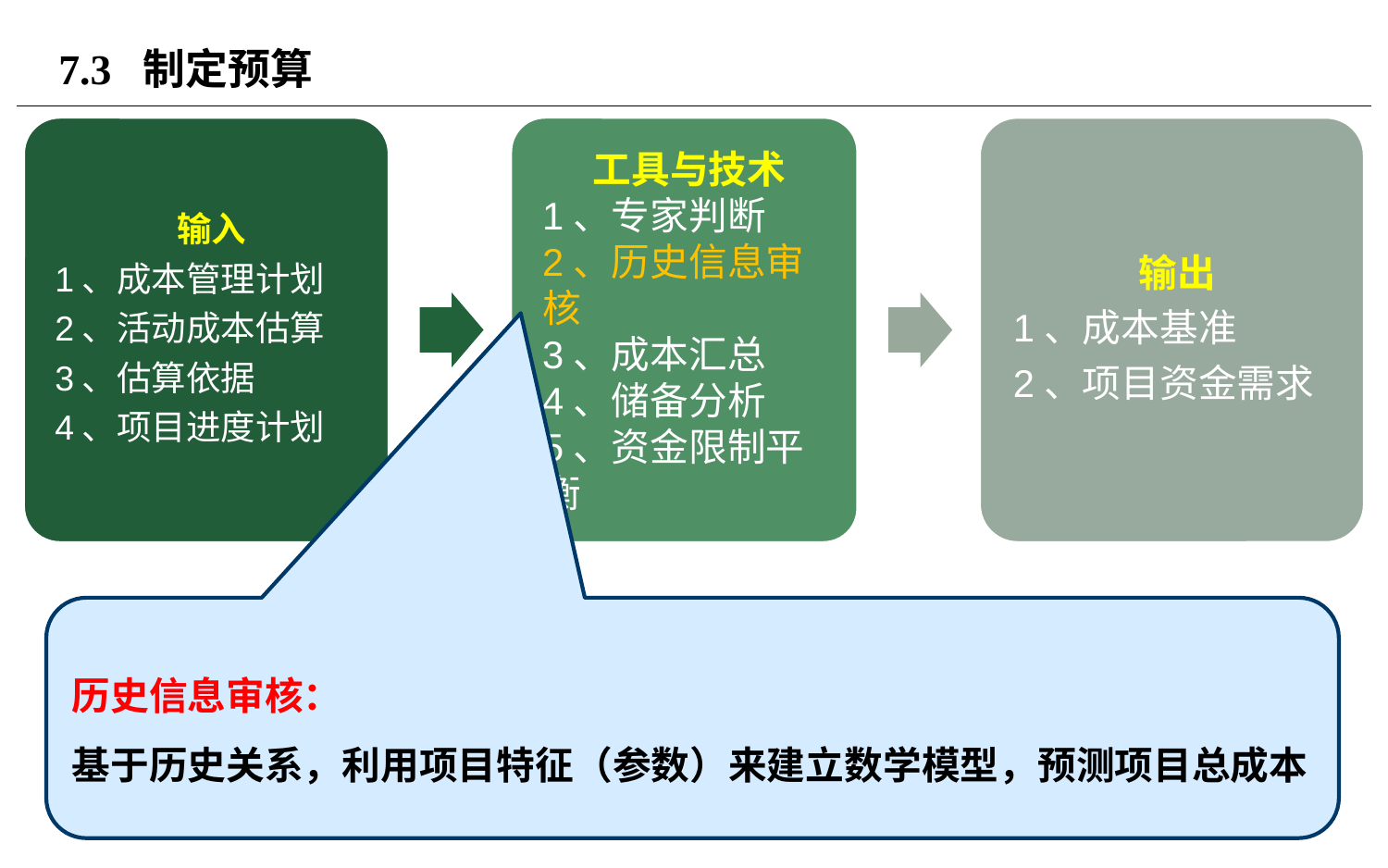

# 7.3  制定预算
输入
1、成本管理计划
2、活动成本估算
3、估算依据
4、项目进度计划

工具与技术
1、专家判断
2、历史信息审核
3、成本汇总
4、储备分析
5、资金限制平衡

输出
1、成本基准
2、项目资金需求

历史信息审核：
基于历史关系，利用项目特征（参数）来建立数学模型，预测项目总成本